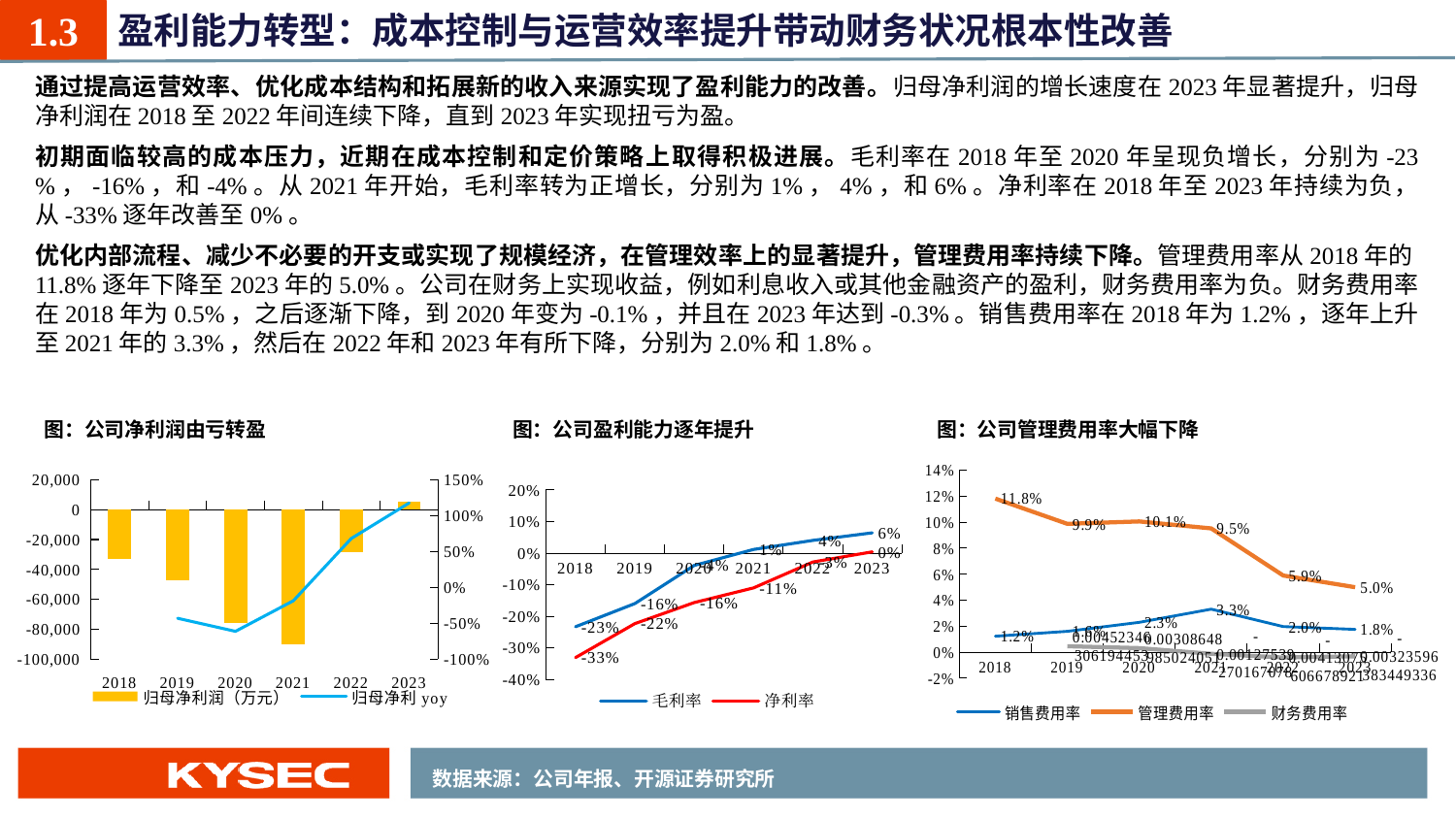

盈利能力转型：成本控制与运营效率提升带动财务状况根本性改善
1.3
通过提高运营效率、优化成本结构和拓展新的收入来源实现了盈利能力的改善。归母净利润的增长速度在2023年显著提升，归母净利润在2018至2022年间连续下降，直到2023年实现扭亏为盈。
初期面临较高的成本压力，近期在成本控制和定价策略上取得积极进展。毛利率在2018年至2020年呈现负增长，分别为-23%，-16%，和-4%。从2021年开始，毛利率转为正增长，分别为1%，4%，和6%。净利率在2018年至2023年持续为负，从-33%逐年改善至0%。
优化内部流程、减少不必要的开支或实现了规模经济，在管理效率上的显著提升，管理费用率持续下降。管理费用率从2018年的11.8%逐年下降至2023年的5.0%。公司在财务上实现收益，例如利息收入或其他金融资产的盈利，财务费用率为负。财务费用率在2018年为0.5%，之后逐渐下降，到2020年变为-0.1%，并且在2023年达到-0.3%。销售费用率在2018年为1.2%，逐年上升至2021年的3.3%，然后在2022年和2023年有所下降，分别为2.0%和1.8%。
图：公司管理费用率大幅下降
图：公司净利润由亏转盈
图：公司盈利能力逐年提升

### Chart

| Category | 销售费用率 | 管理费用率 | 财务费用率 |
|---|---|---|---|
| 2018 | 0.012240328449149 | 0.118205047147111 | None |
| 2019 | 0.0160013175042976 | 0.0987881428410063 | 0.00452346306194453 |
| 2020 | 0.022921249395565 | 0.100630635801631 | 0.00308648985024051 |
| 2021 | 0.0330743276845365 | 0.095250486514909 | -0.00127539270167078 |
| 2022 | 0.01967113909522 | 0.0590059162075016 | -0.00413075606678921 |
| 2023 | 0.017522042165995 | 0.0499920002090268 | -0.00323596383449336 |

### Chart

| Category | 归母净利润（万元） | 归母净利yoy |
|---|---|---|
| 2018 | -32839.7 | None |
| 2019 | -46979.5 | -0.430570315806783 |
| 2020 | -75767.7 | -0.612782170946902 |
| 2021 | -89885.1 | -0.18632477955646 |
| 2022 | -28690.3 | 0.68081139143195 |
| 2023 | 5059.5 | 1.17634880081421 |

### Chart

| Category | 毛利率 | 净利率 |
|---|---|---|
| 2018 | -0.2329 | -0.3306 |
| 2019 | -0.1596 | -0.223 |
| 2020 | -0.0389 | -0.1564 |
| 2021 | 0.0116 | -0.11 |
| 2022 | 0.0403 | -0.0279 |
| 2023 | 0.0642 | 0.0041 |
数据来源：公司年报、开源证券研究所